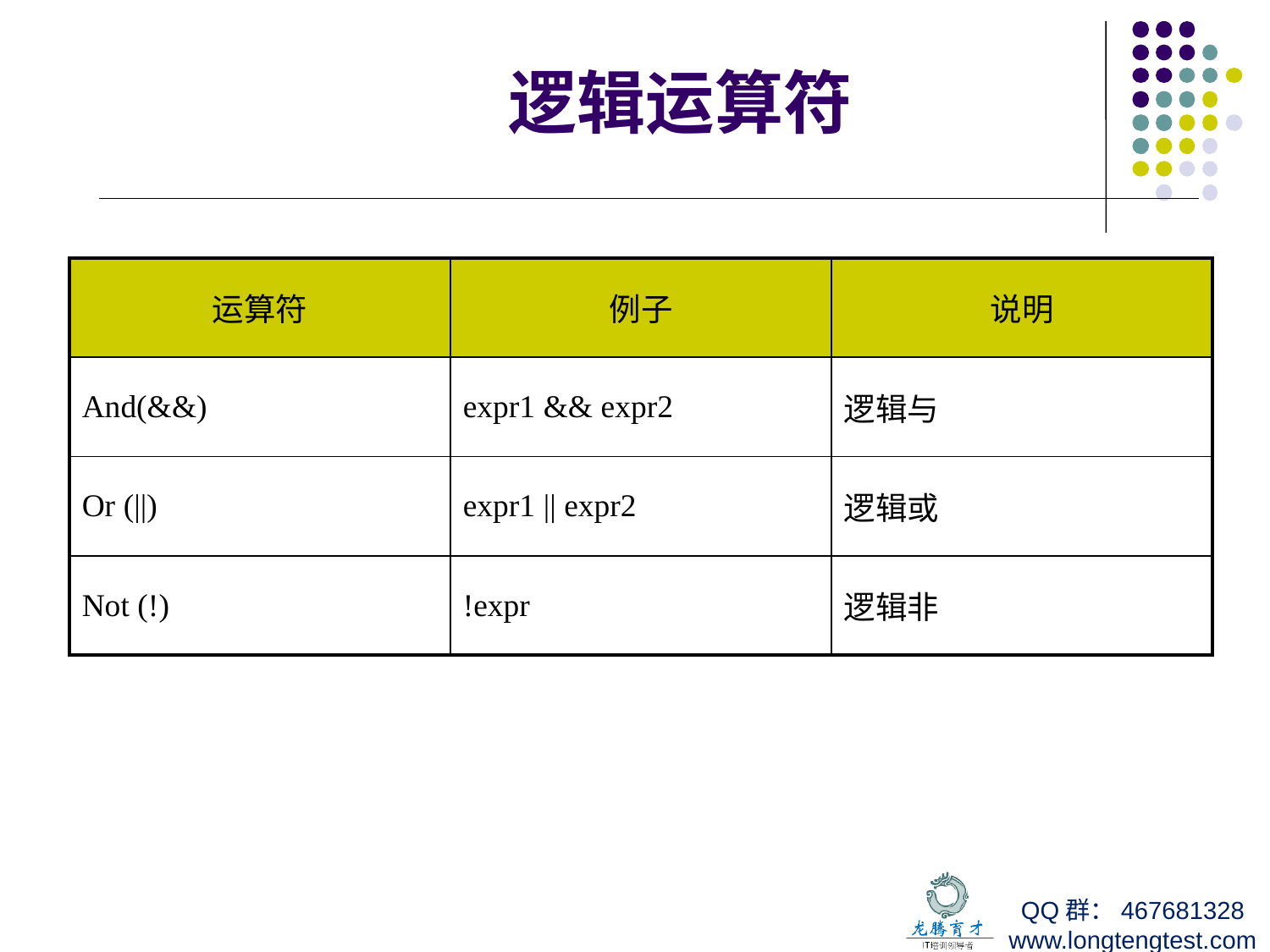

# 逻辑运算符
| 运算符 | 例子 | 说明 |
| --- | --- | --- |
| And(&&) | expr1 && expr2 | 逻辑与 |
| Or (||) | expr1 || expr2 | 逻辑或 |
| Not (!) | !expr | 逻辑非 |